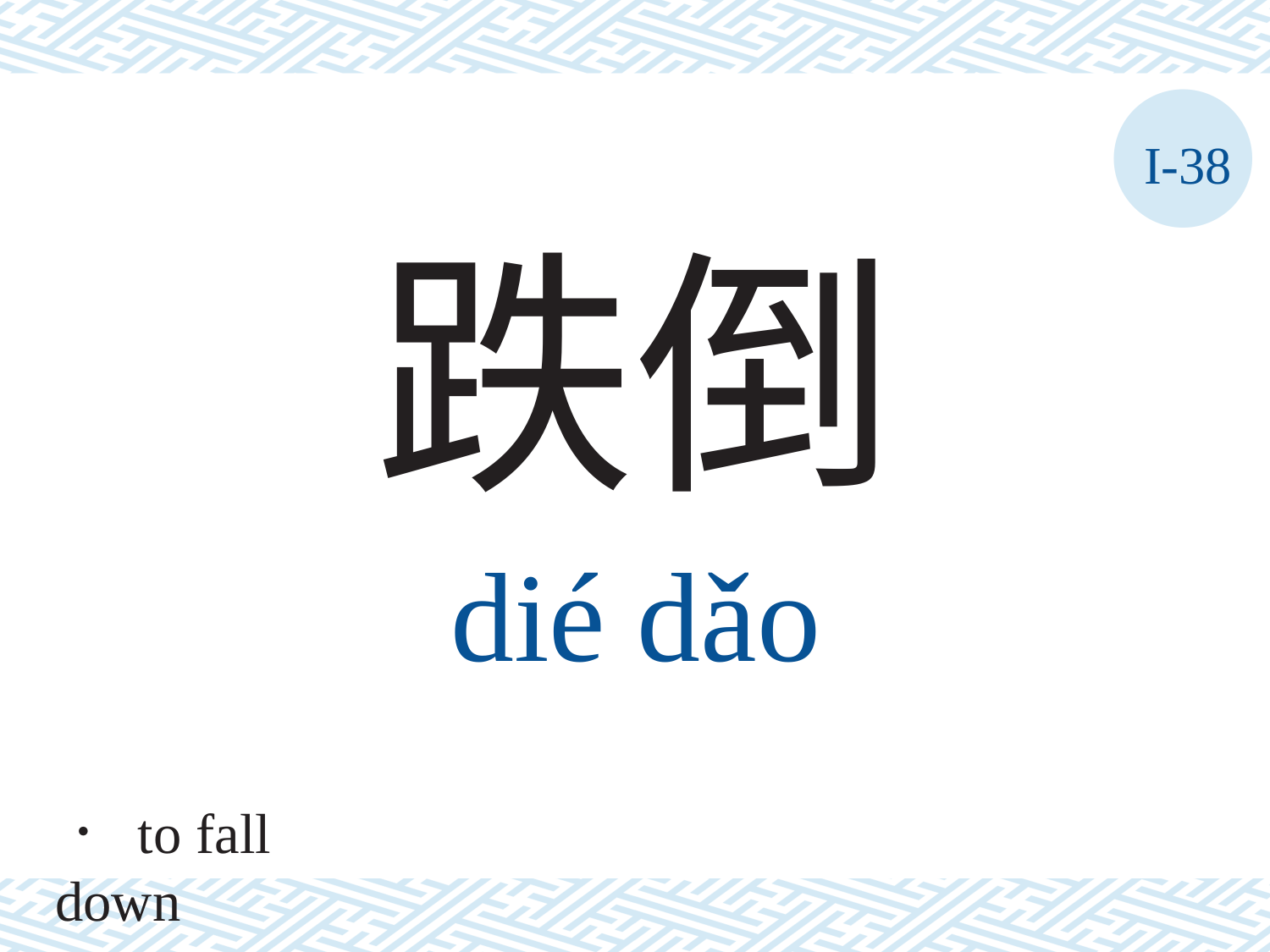

I-38
跌倒
dié	dǎo
． to fall down